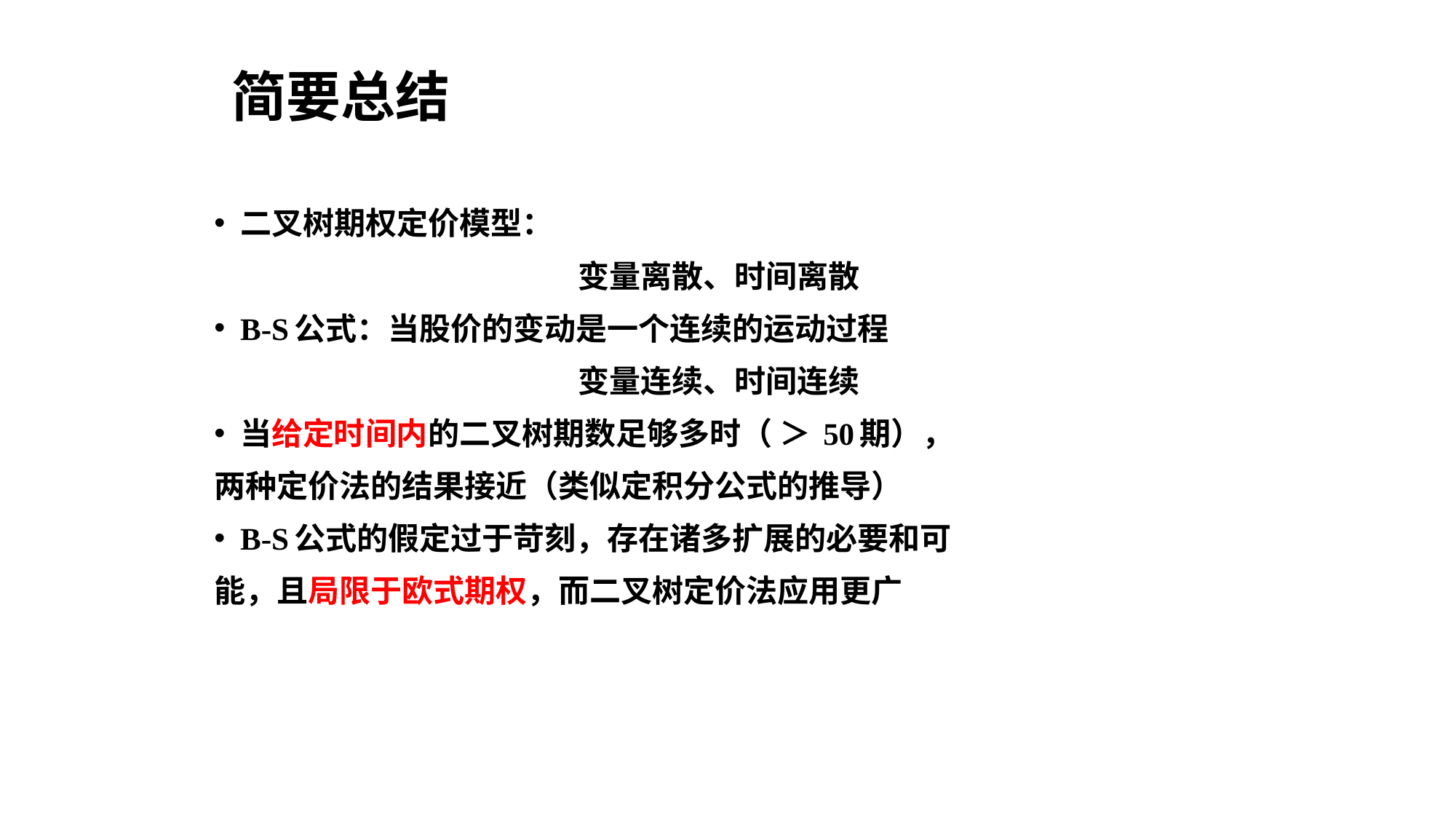

# 简要总结
二叉树期权定价模型：
变量离散、时间离散
B-S公式：当股价的变动是一个连续的运动过程
变量连续、时间连续
当给定时间内的二叉树期数足够多时（ ＞ 50期），
两种定价法的结果接近（类似定积分公式的推导）
B-S公式的假定过于苛刻，存在诸多扩展的必要和可
能，且局限于欧式期权，而二叉树定价法应用更广